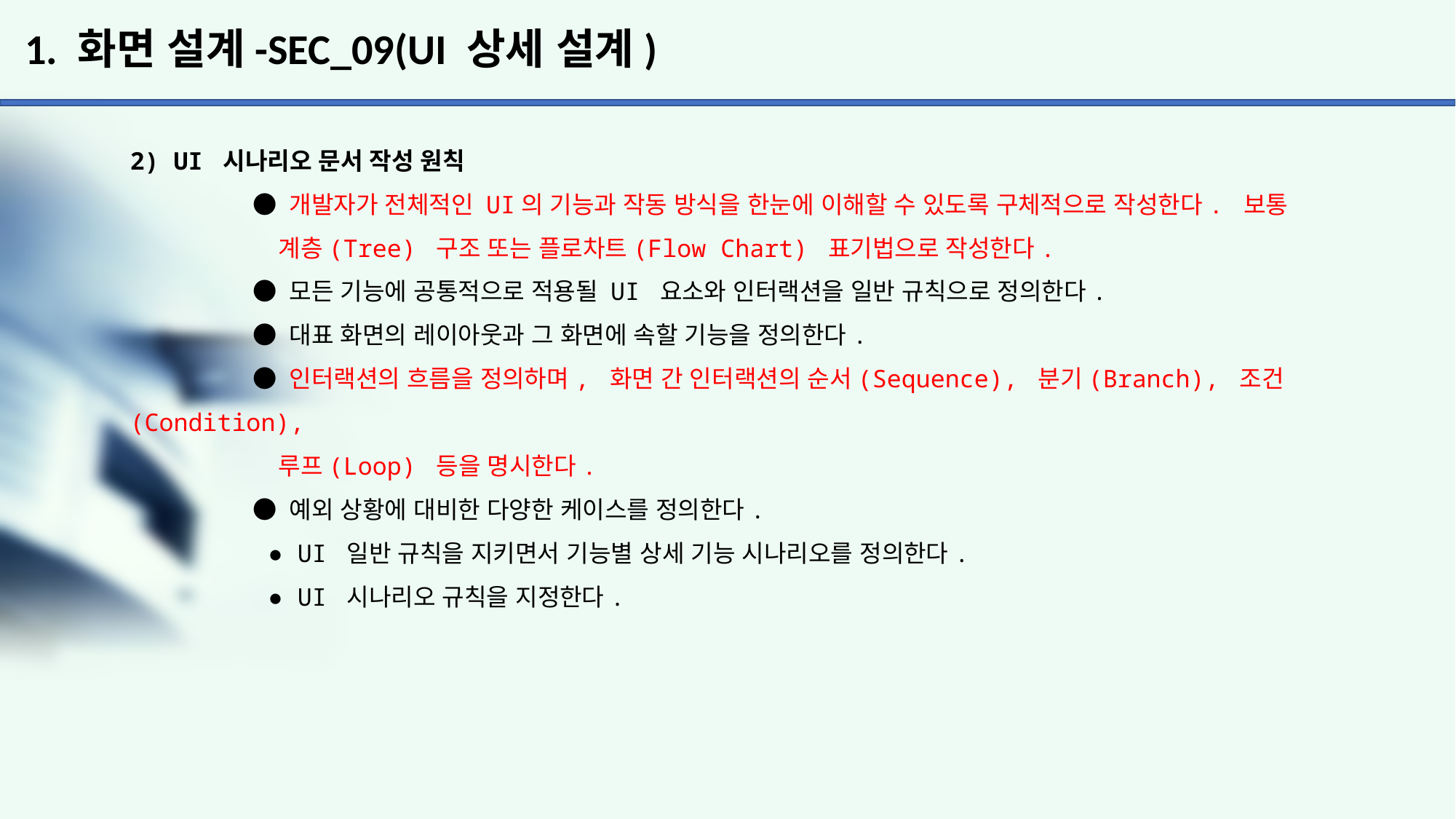

# 1. 화면 설계-SEC_09(UI 상세 설계)
2) UI 시나리오 문서 작성 원칙
	  ● 개발자가 전체적인 UI의 기능과 작동 방식을 한눈에 이해할 수 있도록 구체적으로 작성한다. 보통
	     계층(Tree) 구조 또는 플로차트(Flow Chart) 표기법으로 작성한다.
	  ● 모든 기능에 공통적으로 적용될 UI 요소와 인터랙션을 일반 규칙으로 정의한다.
	  ● 대표 화면의 레이아웃과 그 화면에 속할 기능을 정의한다.
	  ● 인터랙션의 흐름을 정의하며, 화면 간 인터랙션의 순서(Sequence), 분기(Branch), 조건(Condition),
	     루프(Loop) 등을 명시한다.
	  ● 예외 상황에 대비한 다양한 케이스를 정의한다.
	  ● UI 일반 규칙을 지키면서 기능별 상세 기능 시나리오를 정의한다.
	  ● UI 시나리오 규칙을 지정한다.